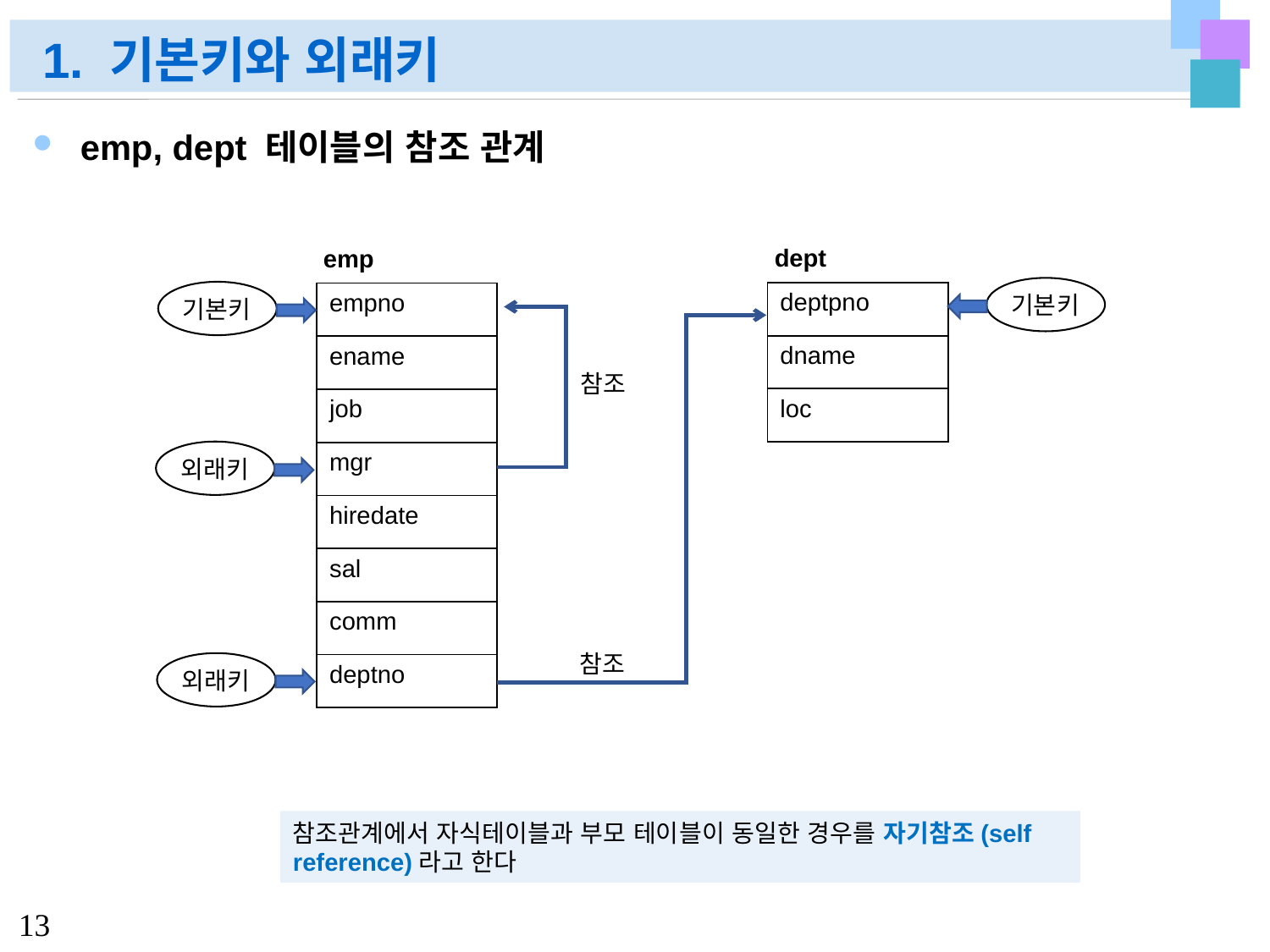

# 1. 기본키와 외래키
emp, dept 테이블의 참조 관계

dept
emp

| deptpno |
| --- |
| dname |
| loc |
| empno |
| --- |
| ename |
| job |
| mgr |
| hiredate |
| sal |
| comm |
| deptno |
기본키
기본키

참조

외래키

참조

외래키

참조관계에서 자식테이블과 부모 테이블이 동일한 경우를 자기참조(self reference)라고 한다